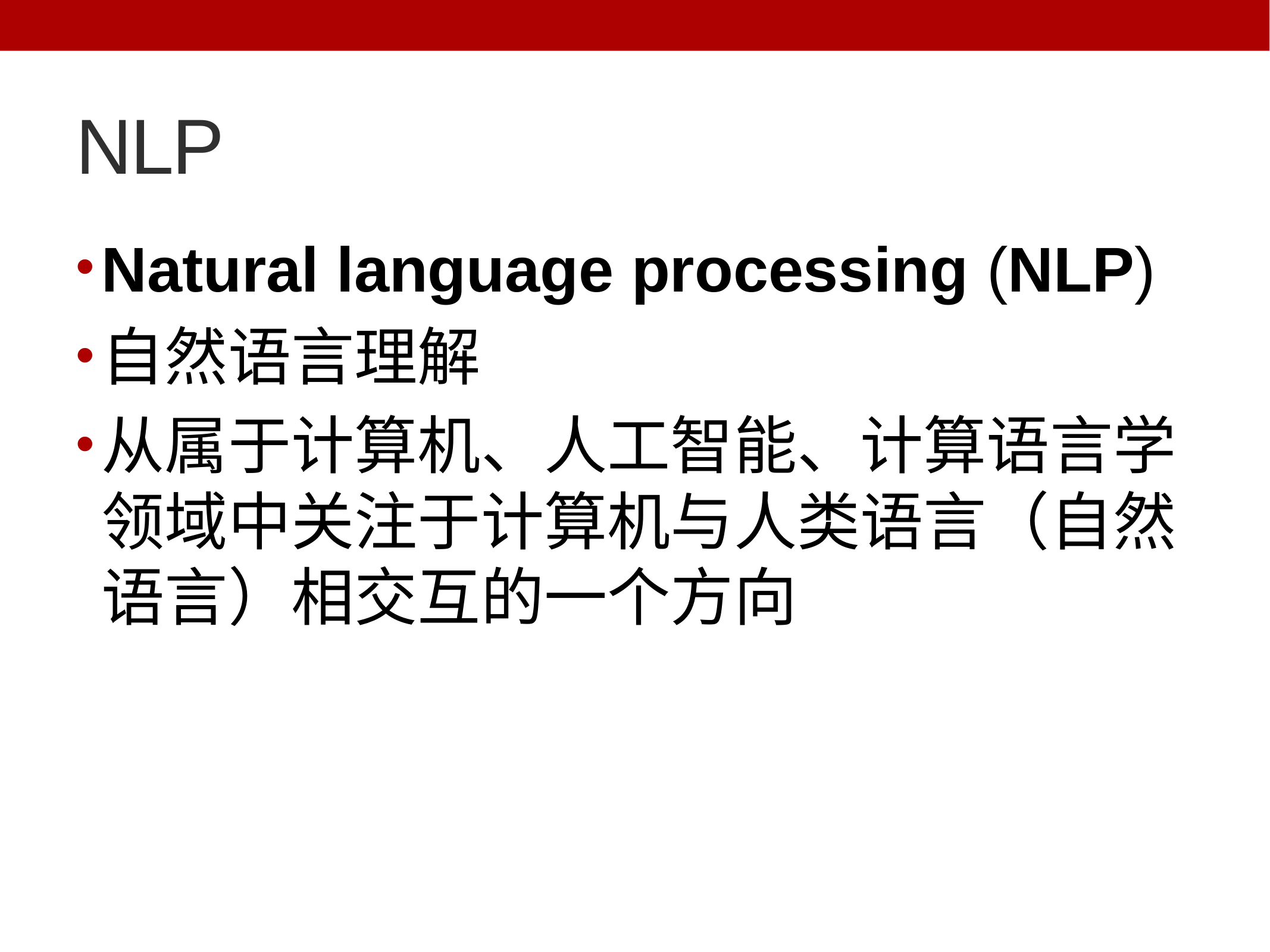

# NLP
Natural language processing (NLP)
自然语言理解
从属于计算机、人工智能、计算语言学领域中关注于计算机与人类语言（自然语言）相交互的一个方向